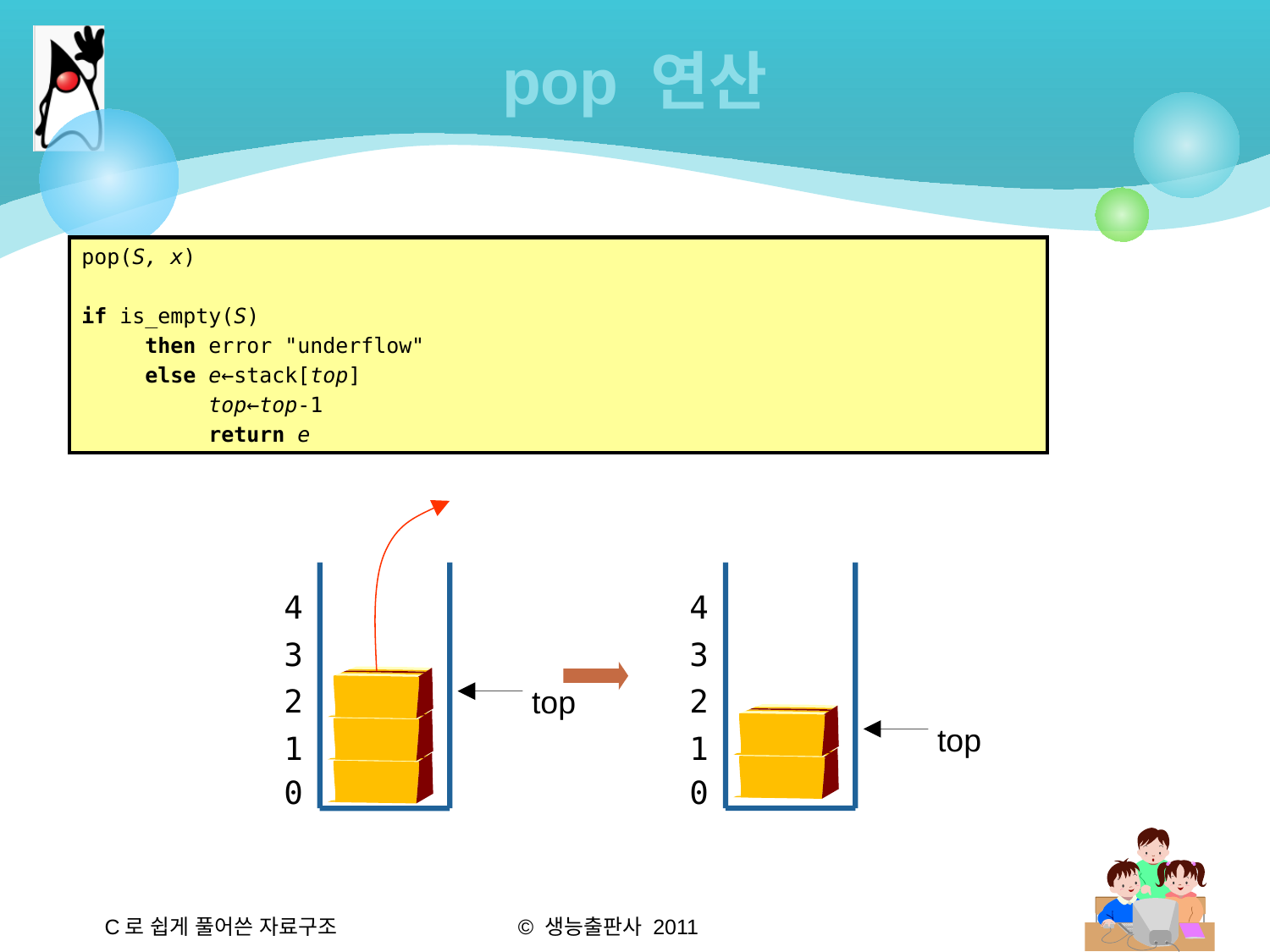

# pop 연산
pop(S, x)

if is_empty(S)
     then error "underflow"
     else e←stack[top]
          top←top-1
          return e

4
4
3
3

2
2
top

top
1
1

0
0